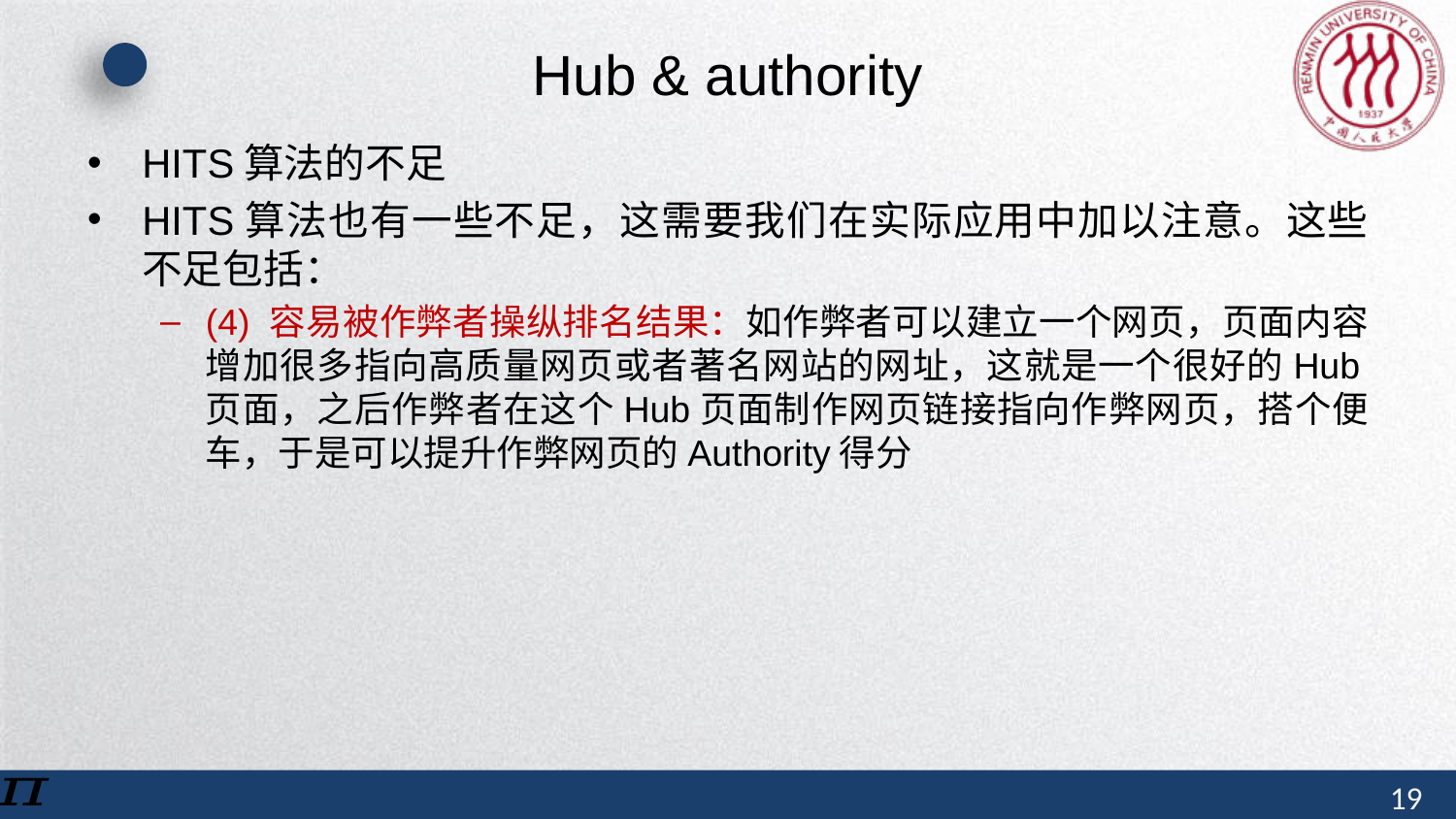

# Hub & authority
HITS算法的不足
HITS算法也有一些不足，这需要我们在实际应用中加以注意。这些不足包括：
(4) 容易被作弊者操纵排名结果：如作弊者可以建立一个网页，页面内容增加很多指向高质量网页或者著名网站的网址，这就是一个很好的Hub页面，之后作弊者在这个Hub页面制作网页链接指向作弊网页，搭个便车，于是可以提升作弊网页的Authority得分